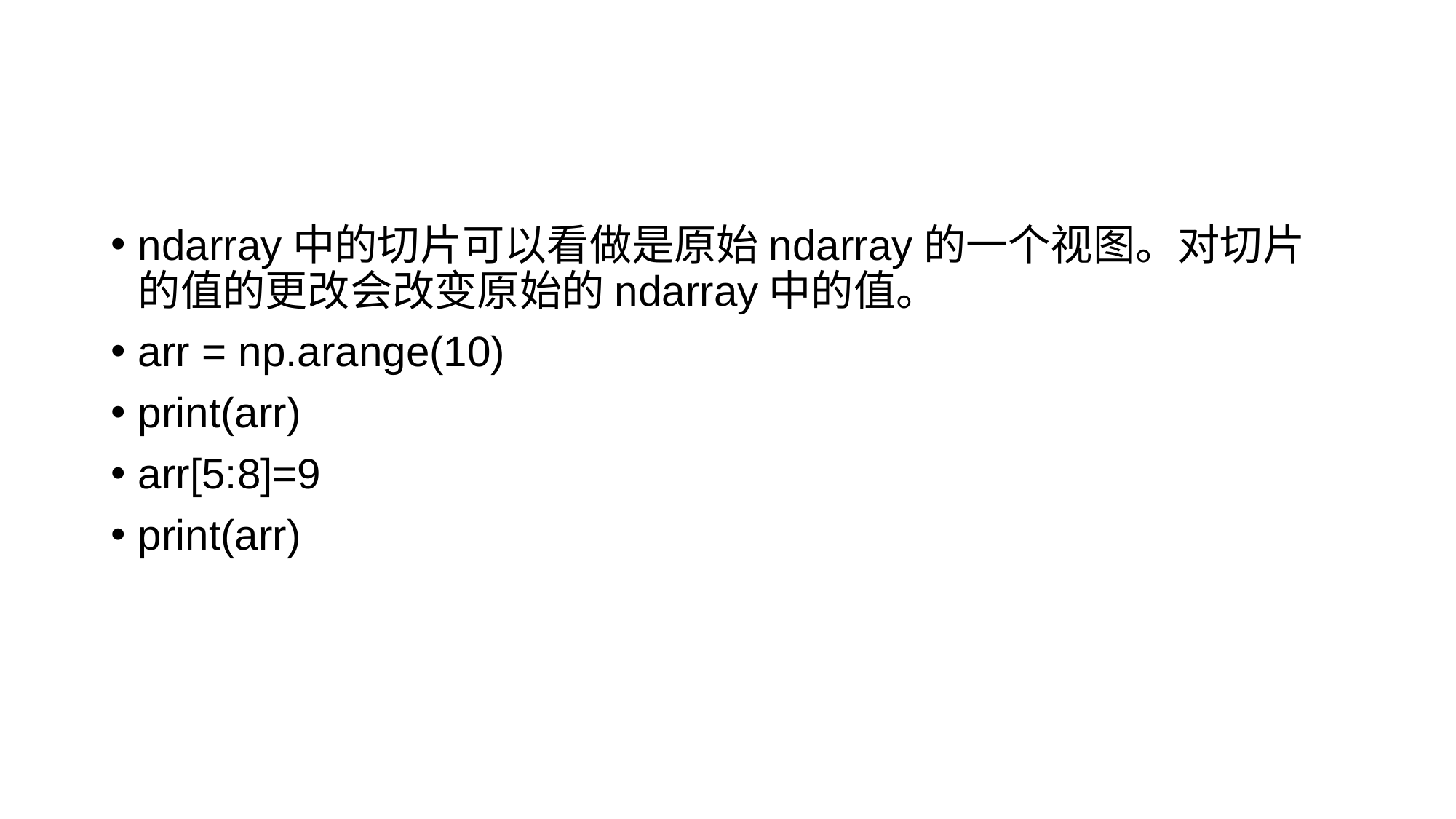

#
ndarray中的切片可以看做是原始ndarray的一个视图。对切片的值的更改会改变原始的ndarray中的值。
arr = np.arange(10)
print(arr)
arr[5:8]=9
print(arr)